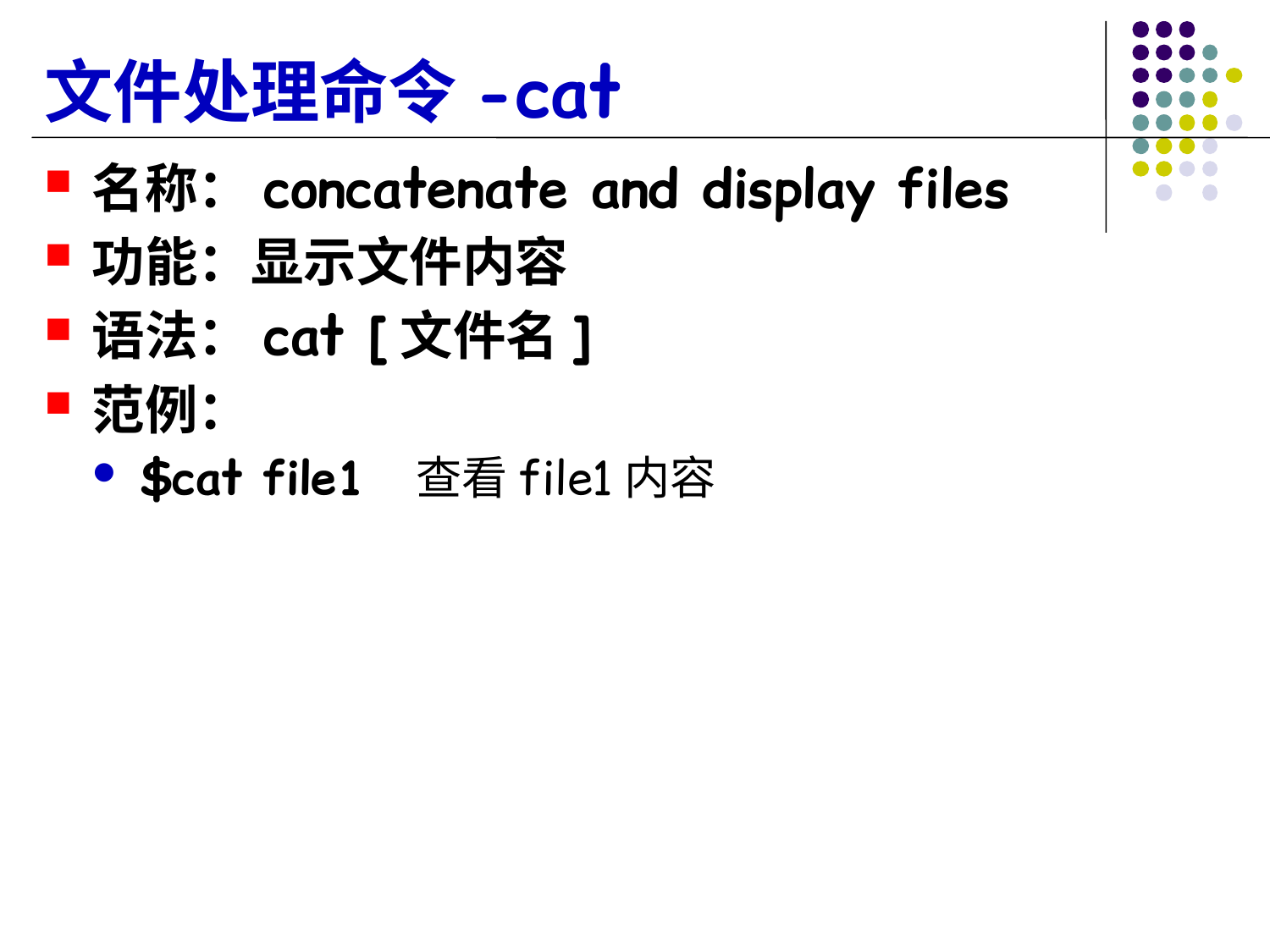

# 文件处理命令-cat
名称：concatenate and display files
功能：显示文件内容
语法：cat [文件名]
范例：
$cat file1  查看file1内容